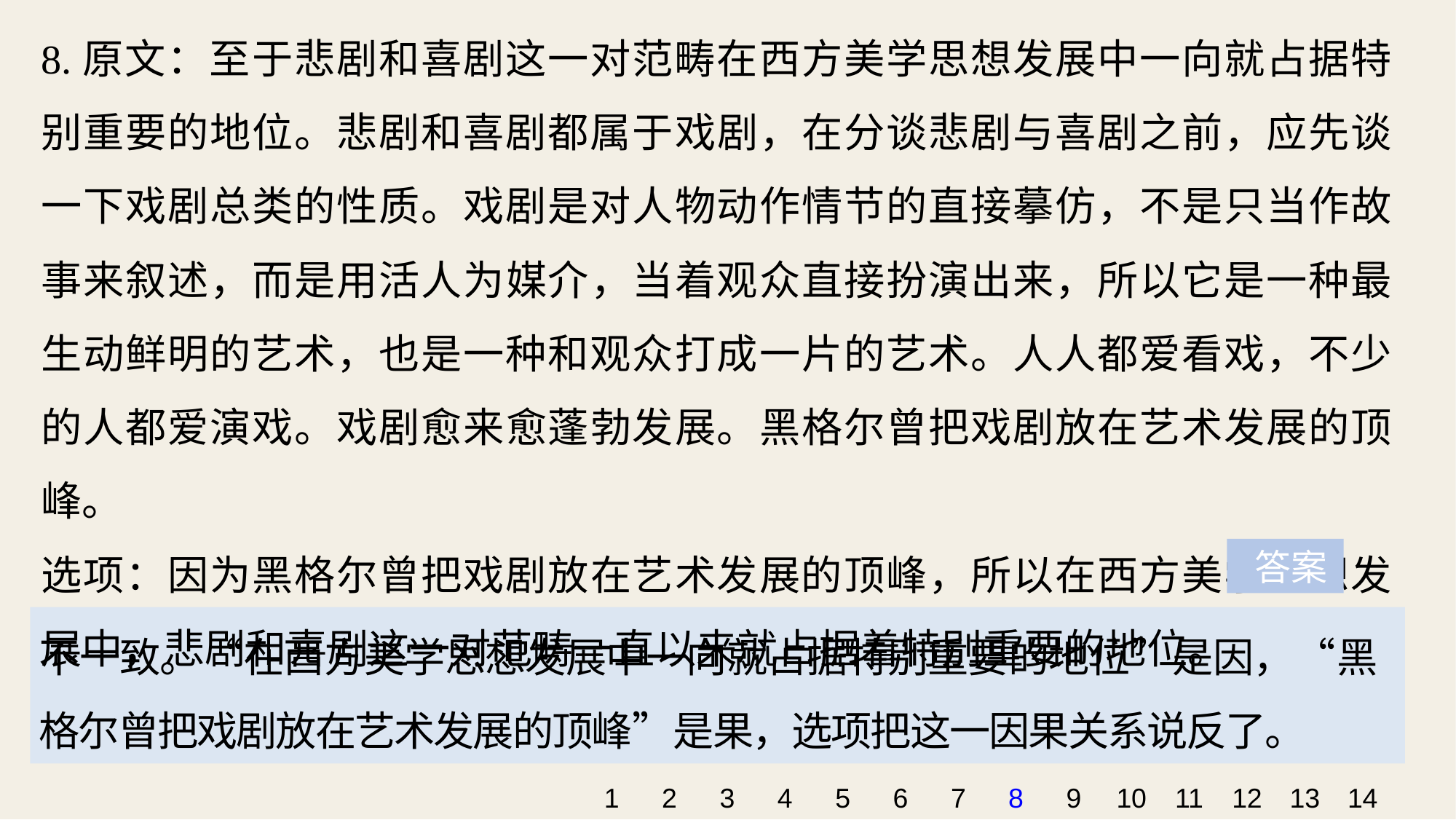

8.原文：至于悲剧和喜剧这一对范畴在西方美学思想发展中一向就占据特别重要的地位。悲剧和喜剧都属于戏剧，在分谈悲剧与喜剧之前，应先谈一下戏剧总类的性质。戏剧是对人物动作情节的直接摹仿，不是只当作故事来叙述，而是用活人为媒介，当着观众直接扮演出来，所以它是一种最生动鲜明的艺术，也是一种和观众打成一片的艺术。人人都爱看戏，不少的人都爱演戏。戏剧愈来愈蓬勃发展。黑格尔曾把戏剧放在艺术发展的顶峰。
选项：因为黑格尔曾把戏剧放在艺术发展的顶峰，所以在西方美学思想发展中，悲剧和喜剧这一对范畴一直以来就占据着特别重要的地位。
 答案
不一致。“在西方美学思想发展中一向就占据特别重要的地位”是因，“黑格尔曾把戏剧放在艺术发展的顶峰”是果，选项把这一因果关系说反了。

1
2
3
4
5
6
7
8
9
10
11
12
13
14